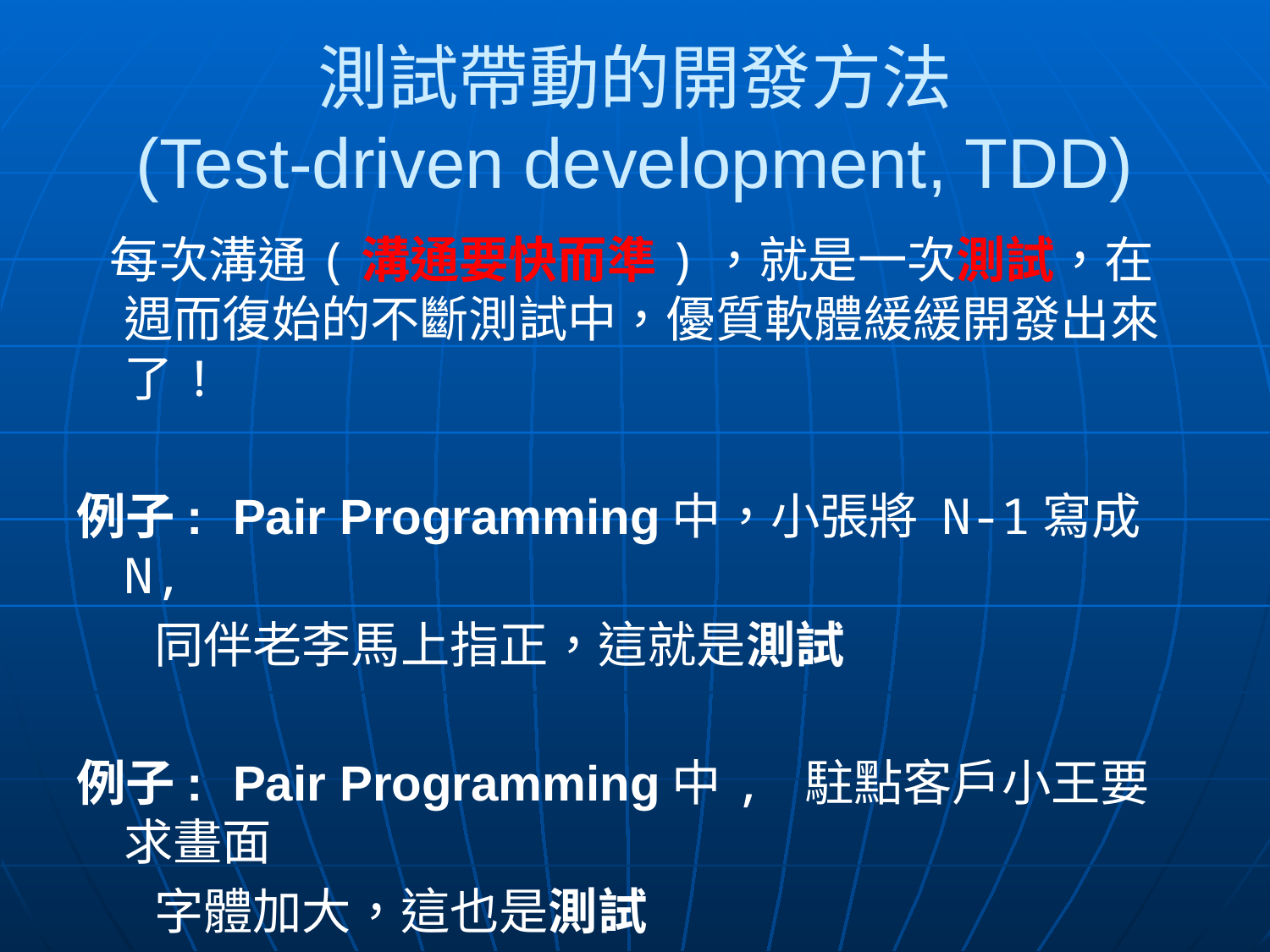

# 測試帶動的開發方法 (Test-driven development, TDD)
  每次溝通(溝通要快而準)，就是一次測試，在週而復始的不斷測試中，優質軟體緩緩開發出來了!

例子: Pair Programming中，小張將 N-1寫成 N,
      同伴老李馬上指正，這就是測試

例子: Pair Programming中, 駐點客戶小王要求畫面
      字體加大，這也是測試